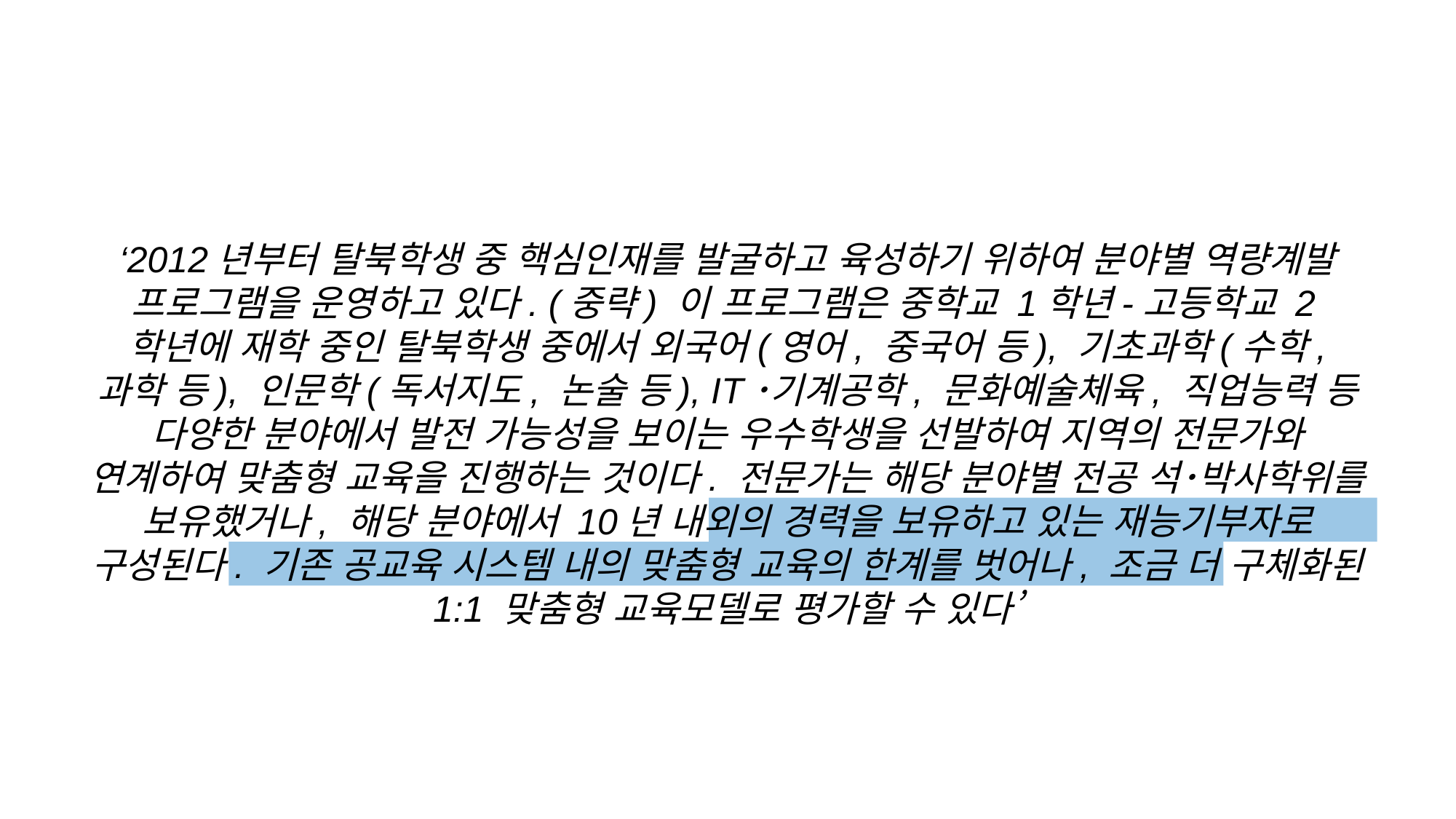

‘2012년부터 탈북학생 중 핵심인재를 발굴하고 육성하기 위하여 분야별 역량계발 프로그램을 운영하고 있다. (중략) 이 프로그램은 중학교 1학년-고등학교 2학년에 재학 중인 탈북학생 중에서 외국어(영어, 중국어 등), 기초과학(수학, 과학 등), 인문학(독서지도, 논술 등), IT･기계공학, 문화예술체육, 직업능력 등 다양한 분야에서 발전 가능성을 보이는 우수학생을 선발하여 지역의 전문가와 연계하여 맞춤형 교육을 진행하는 것이다. 전문가는 해당 분야별 전공 석･박사학위를 보유했거나, 해당 분야에서 10년 내외의 경력을 보유하고 있는 재능기부자로 구성된다. 기존 공교육 시스템 내의 맞춤형 교육의 한계를 벗어나, 조금 더 구체화된 1:1 맞춤형 교육모델로 평가할 수 있다’